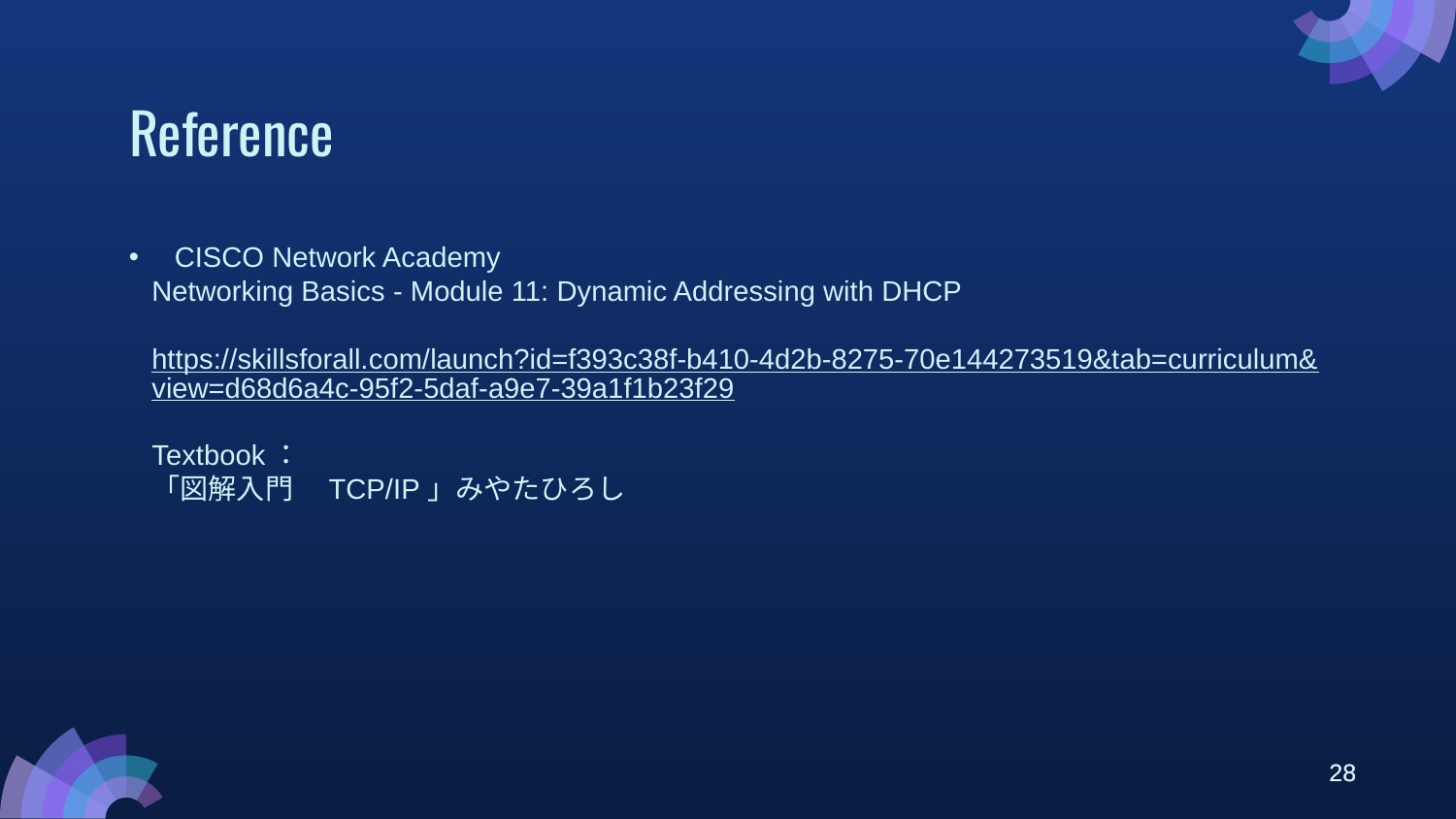

# Reference
CISCO Network Academy
Networking Basics - Module 11: Dynamic Addressing with DHCP

https://skillsforall.com/launch?id=f393c38f-b410-4d2b-8275-70e144273519&tab=curriculum&view=d68d6a4c-95f2-5daf-a9e7-39a1f1b23f29

Textbook：
「図解入門　TCP/IP」みやたひろし